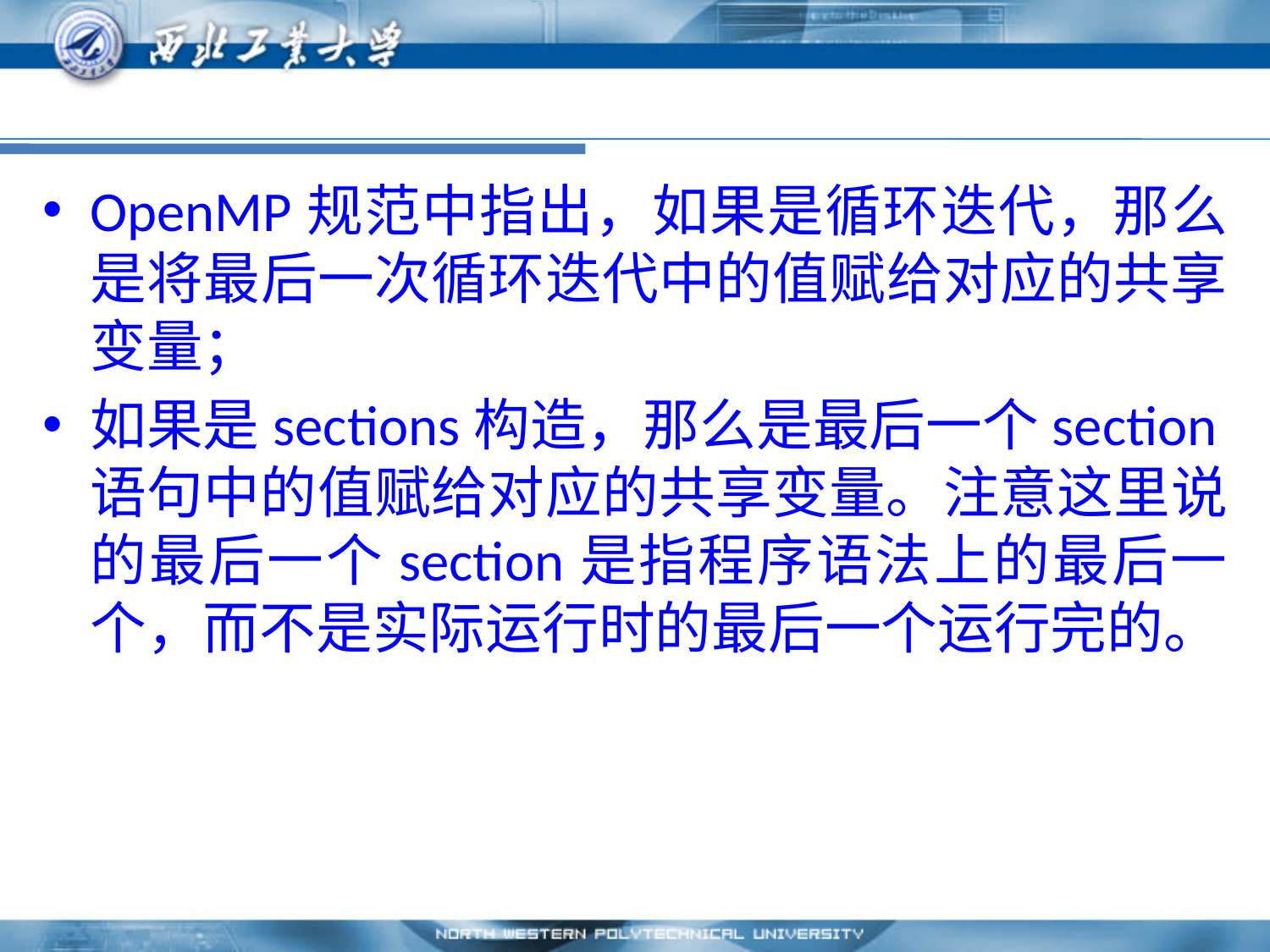

#
OpenMP规范中指出，如果是循环迭代，那么是将最后一次循环迭代中的值赋给对应的共享变量；
如果是sections构造，那么是最后一个section语句中的值赋给对应的共享变量。注意这里说的最后一个section是指程序语法上的最后一个，而不是实际运行时的最后一个运行完的。